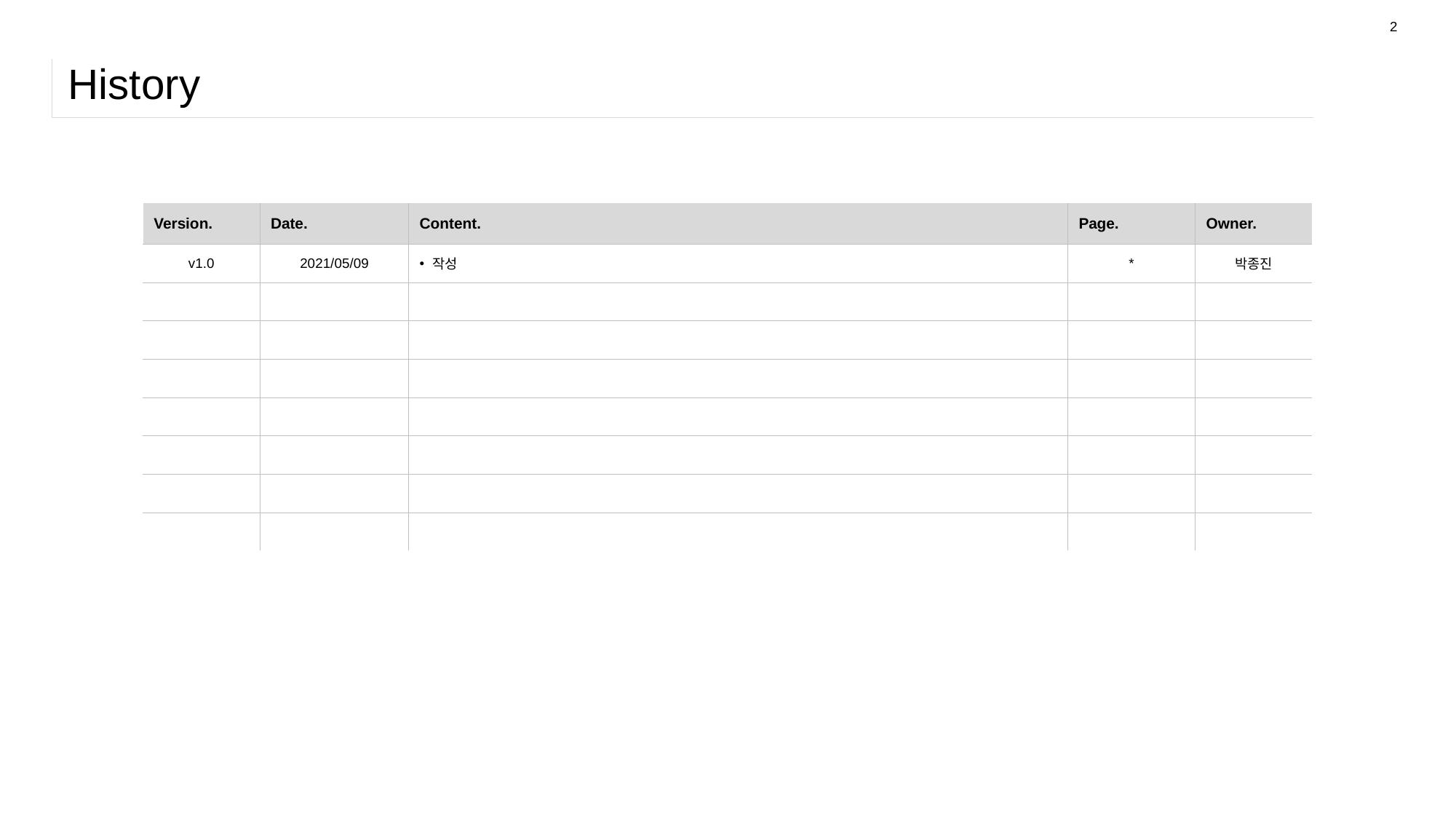

2
# History
| Version. | Date. | Content. | Page. | Owner. |
| --- | --- | --- | --- | --- |
| v1.0 | 2021/05/09 | 작성 | \* | 박종진 |
|  |  |  |  |  |
|  |  |  |  |  |
|  |  |  |  |  |
|  |  |  |  |  |
|  |  |  |  |  |
|  |  |  |  |  |
|  |  |  |  |  |